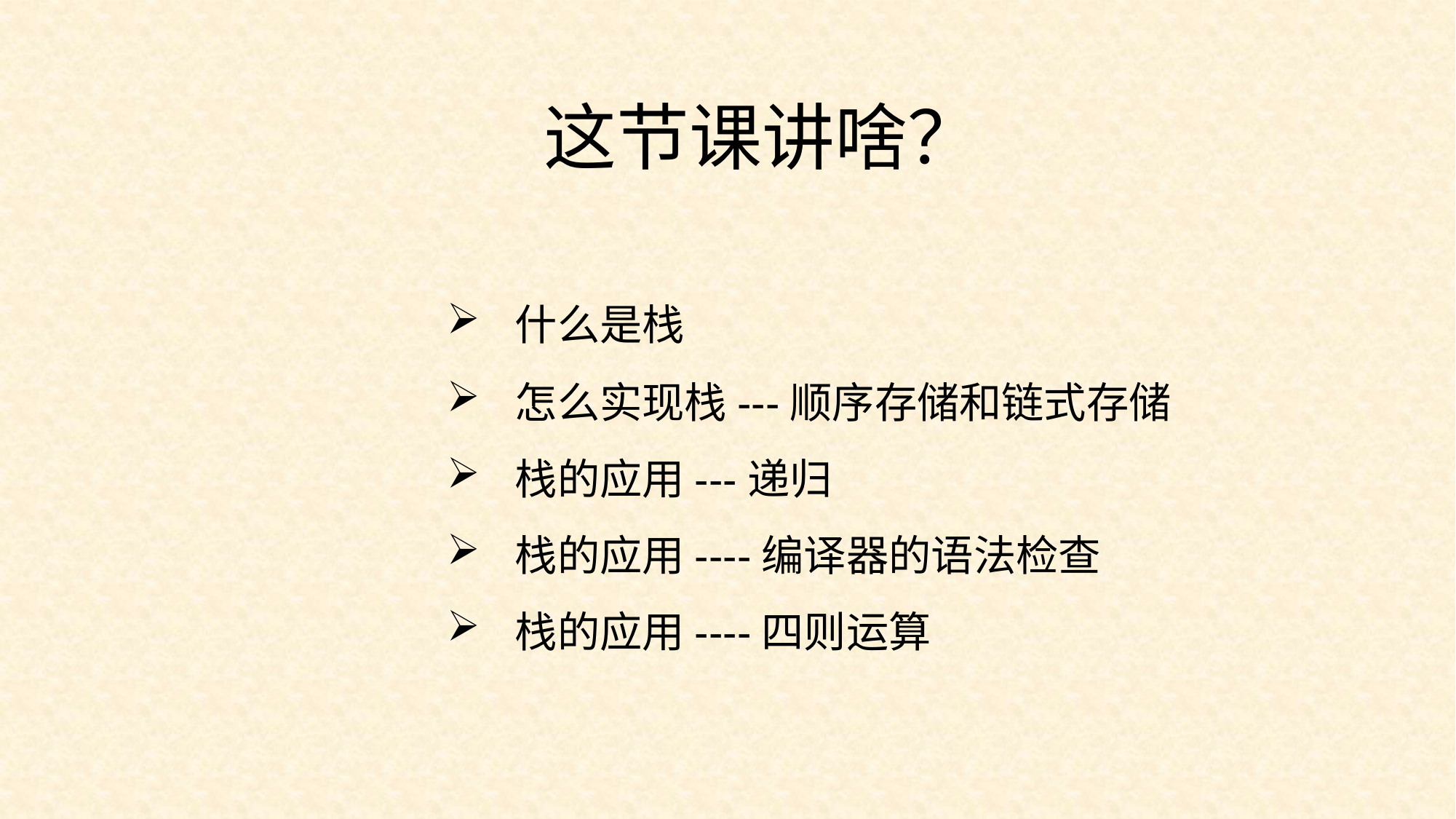

这节课讲啥？
什么是栈
怎么实现栈---顺序存储和链式存储
栈的应用---递归
栈的应用----编译器的语法检查
栈的应用----四则运算